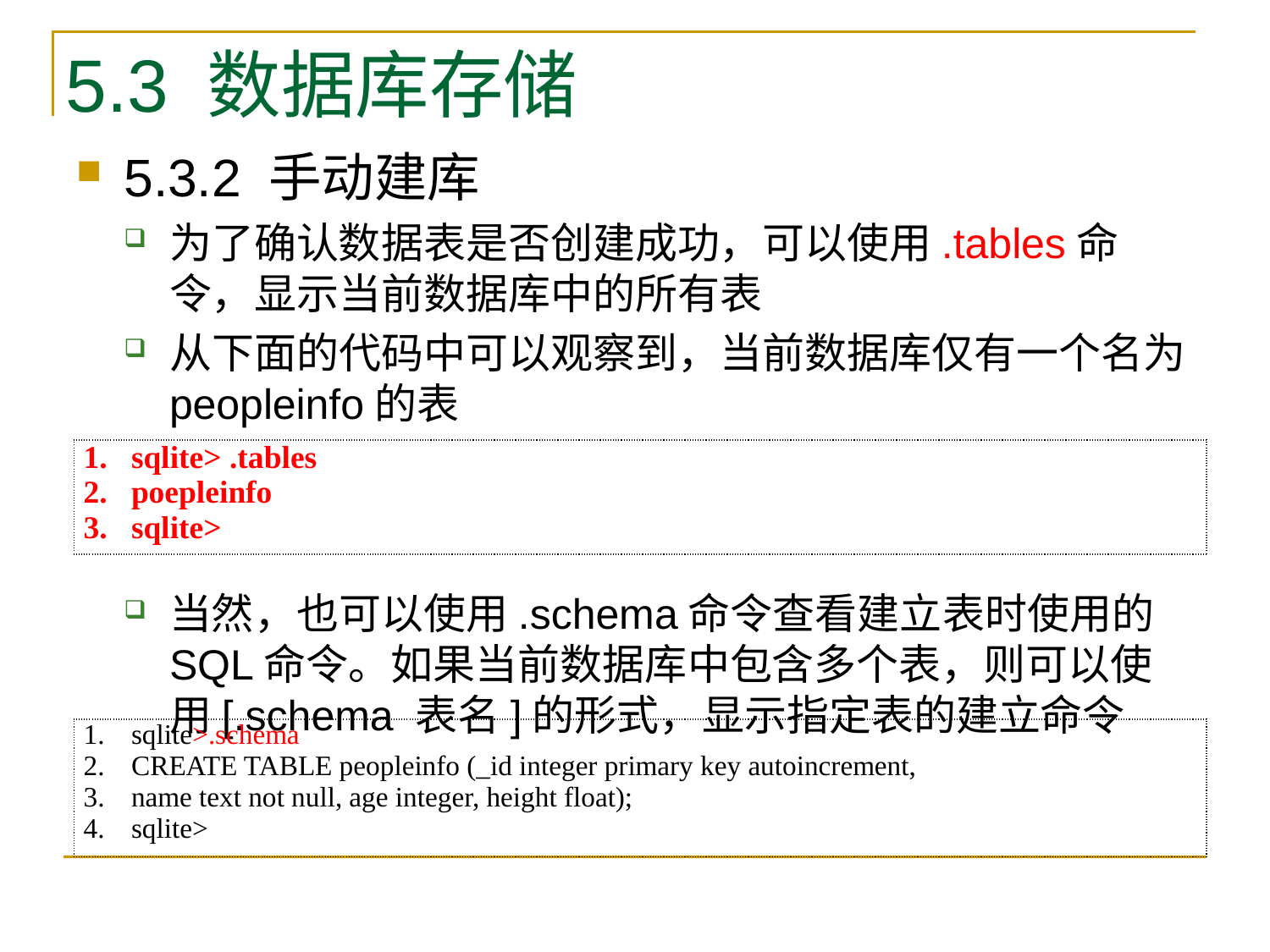

# 5.3 数据库存储
5.3.2 手动建库
为了确认数据表是否创建成功，可以使用.tables命令，显示当前数据库中的所有表
从下面的代码中可以观察到，当前数据库仅有一个名为peopleinfo的表

当然，也可以使用.schema命令查看建立表时使用的SQL命令。如果当前数据库中包含多个表，则可以使用[.schema 表名]的形式，显示指定表的建立命令

| sqlite> .tables poepleinfo sqlite> |
| --- |
| sqlite>.schema CREATE TABLE peopleinfo (\_id integer primary key autoincrement, name text not null, age integer, height float); sqlite> |
| --- |